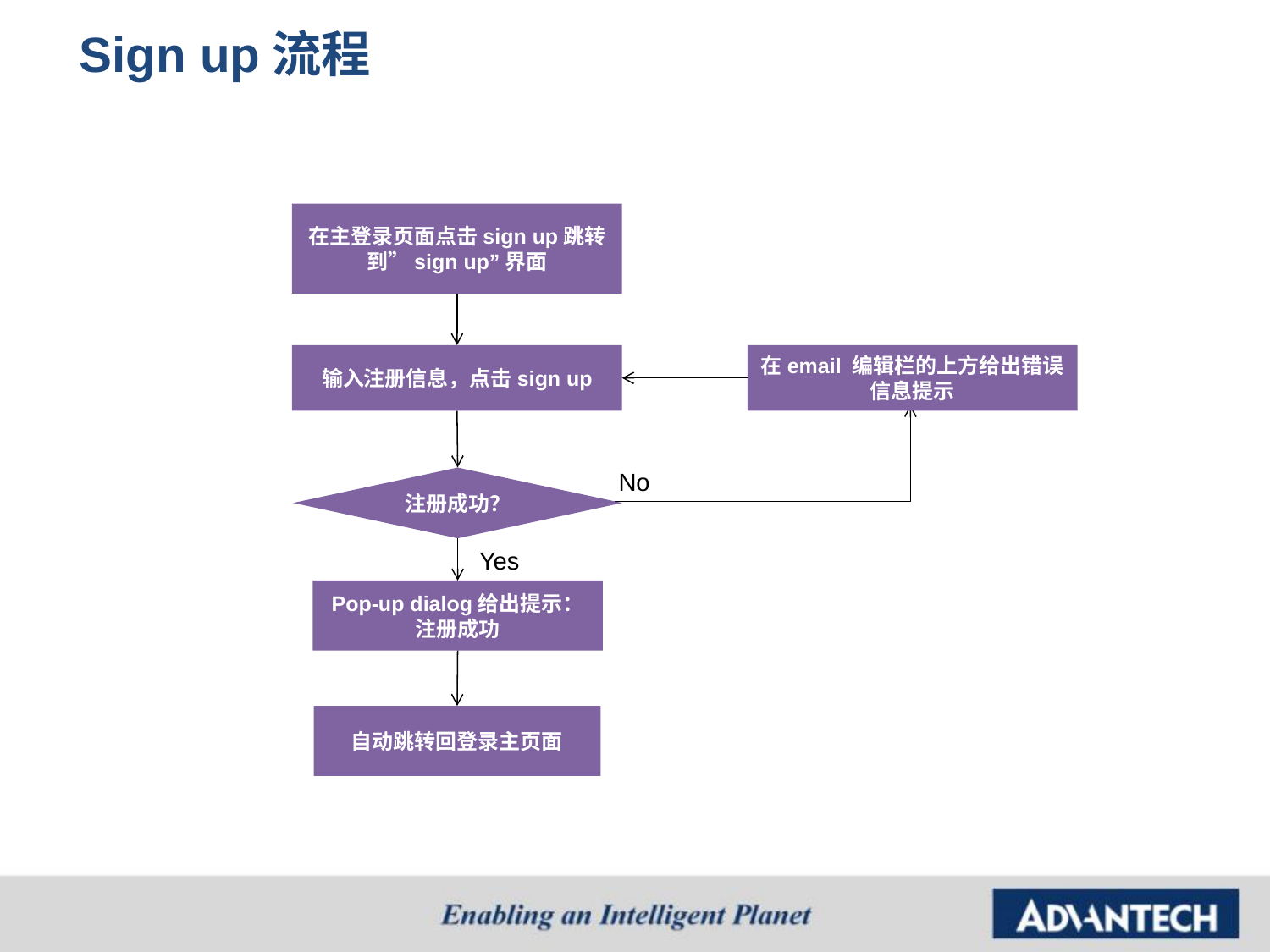

Sign up流程
在主登录页面点击sign up跳转到”sign up”界面
输入注册信息，点击sign up
在email 编辑栏的上方给出错误信息提示
No
注册成功？
Yes
Pop-up dialog给出提示：注册成功
自动跳转回登录主页面